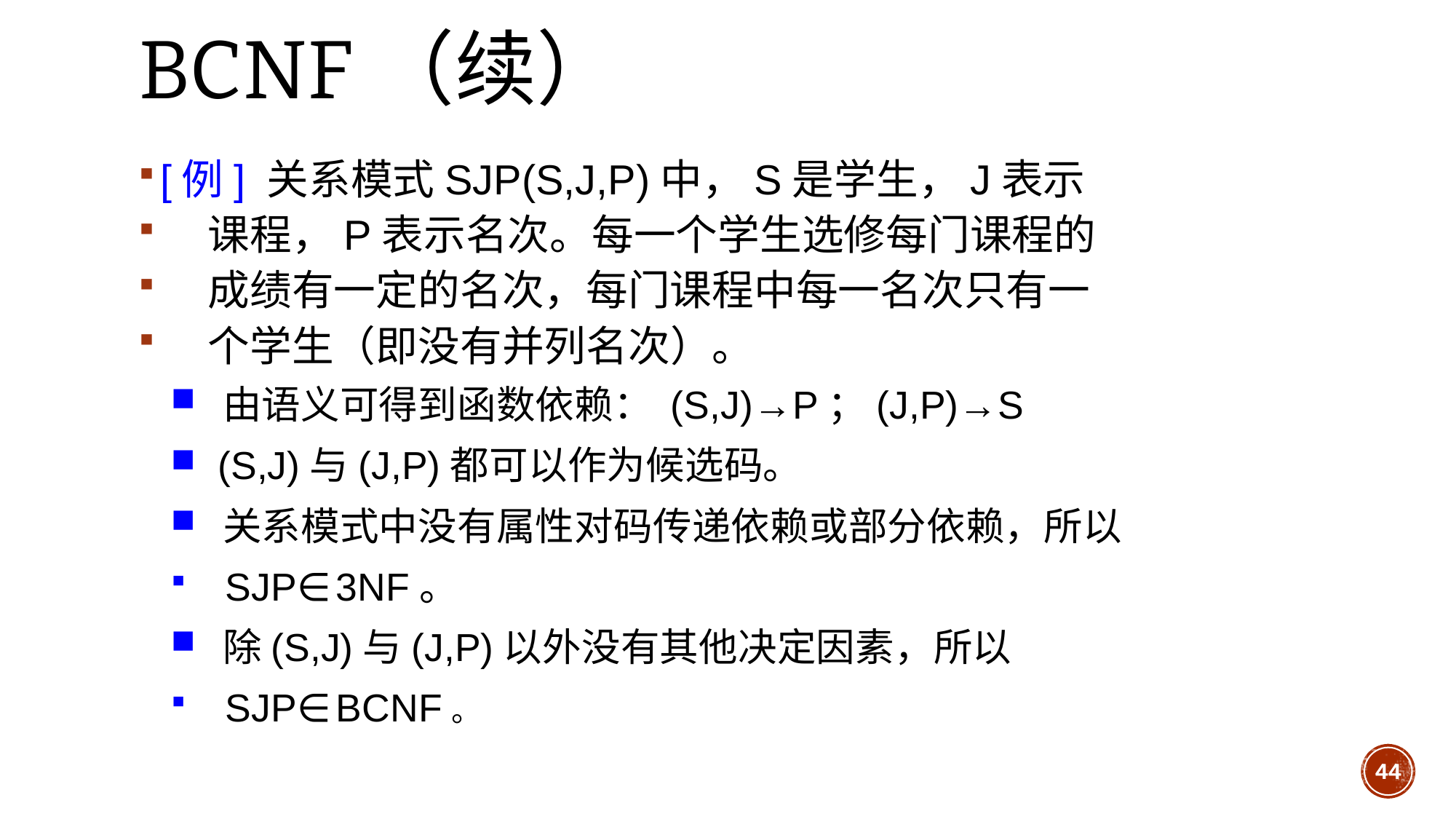

# BCNF（续）
[例] 关系模式SJP(S,J,P)中，S是学生，J表示
    课程，P表示名次。每一个学生选修每门课程的
    成绩有一定的名次，每门课程中每一名次只有一
    个学生（即没有并列名次）。
  由语义可得到函数依赖： (S,J)→P；(J,P)→S
  (S,J)与(J,P)都可以作为候选码。
  关系模式中没有属性对码传递依赖或部分依赖，所以
   SJP∈3NF。
  除(S,J)与(J,P)以外没有其他决定因素，所以
   SJP∈BCNF。

44